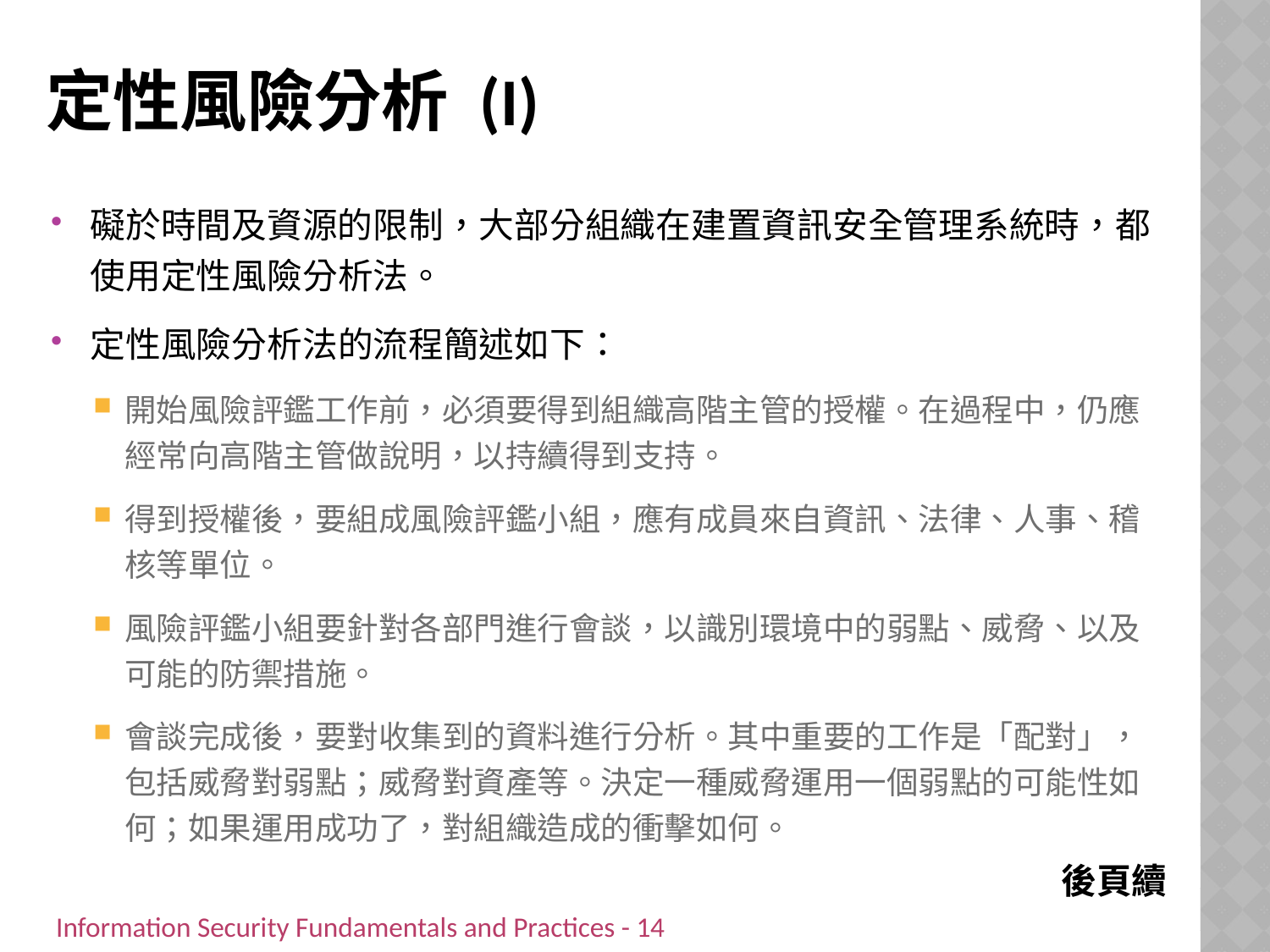

# 定性風險分析 (I)
礙於時間及資源的限制，大部分組織在建置資訊安全管理系統時，都使用定性風險分析法。
定性風險分析法的流程簡述如下：
開始風險評鑑工作前，必須要得到組織高階主管的授權。在過程中，仍應經常向高階主管做說明，以持續得到支持。
得到授權後，要組成風險評鑑小組，應有成員來自資訊、法律、人事、稽核等單位。
風險評鑑小組要針對各部門進行會談，以識別環境中的弱點、威脅、以及可能的防禦措施。
會談完成後，要對收集到的資料進行分析。其中重要的工作是「配對」，包括威脅對弱點；威脅對資產等。決定一種威脅運用一個弱點的可能性如何；如果運用成功了，對組織造成的衝擊如何。
後頁續